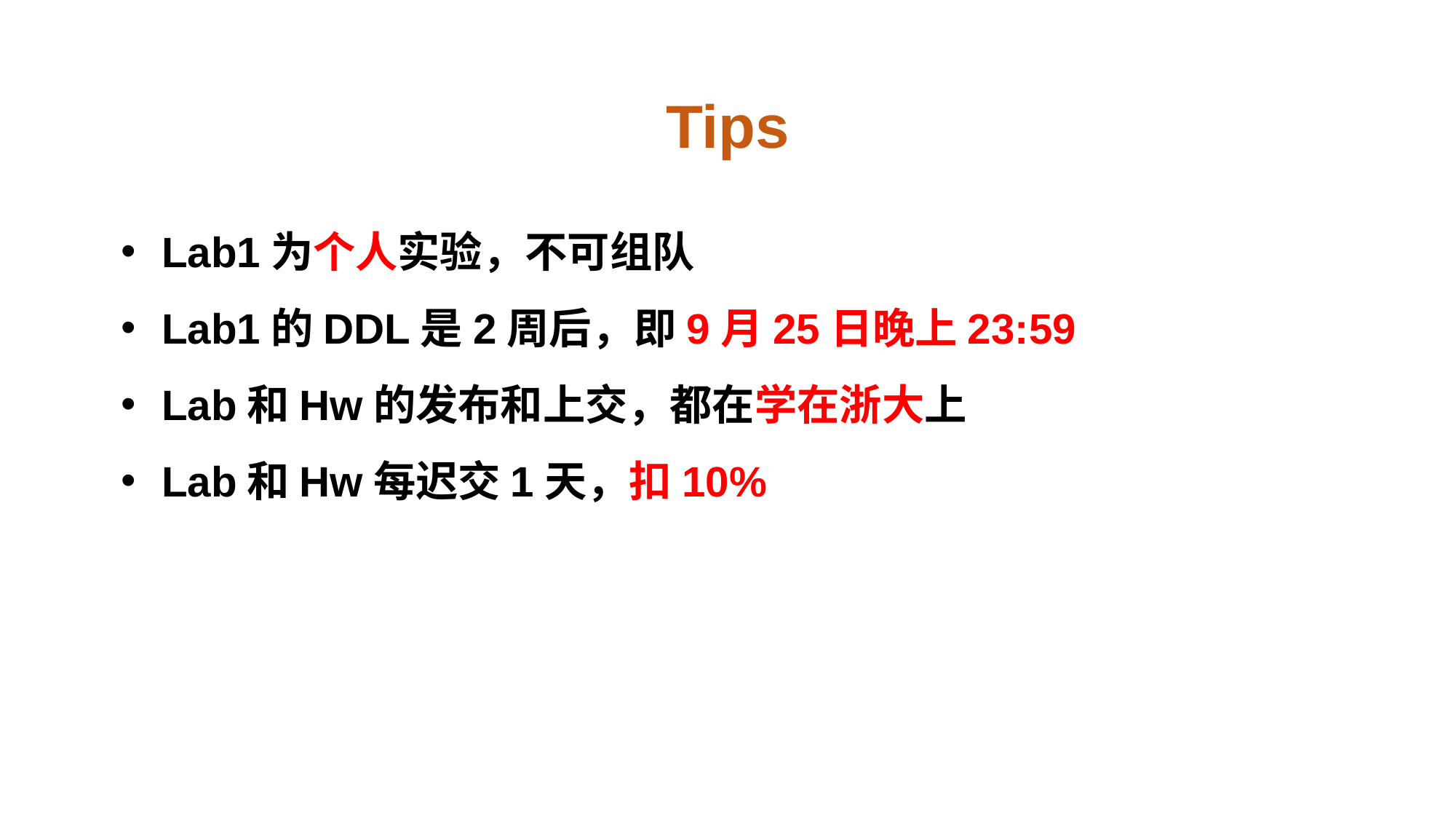

Tips
Lab1为个人实验，不可组队
Lab1的DDL是2周后，即9月25日晚上23:59
Lab和Hw的发布和上交，都在学在浙大上
Lab和Hw每迟交1天，扣10%